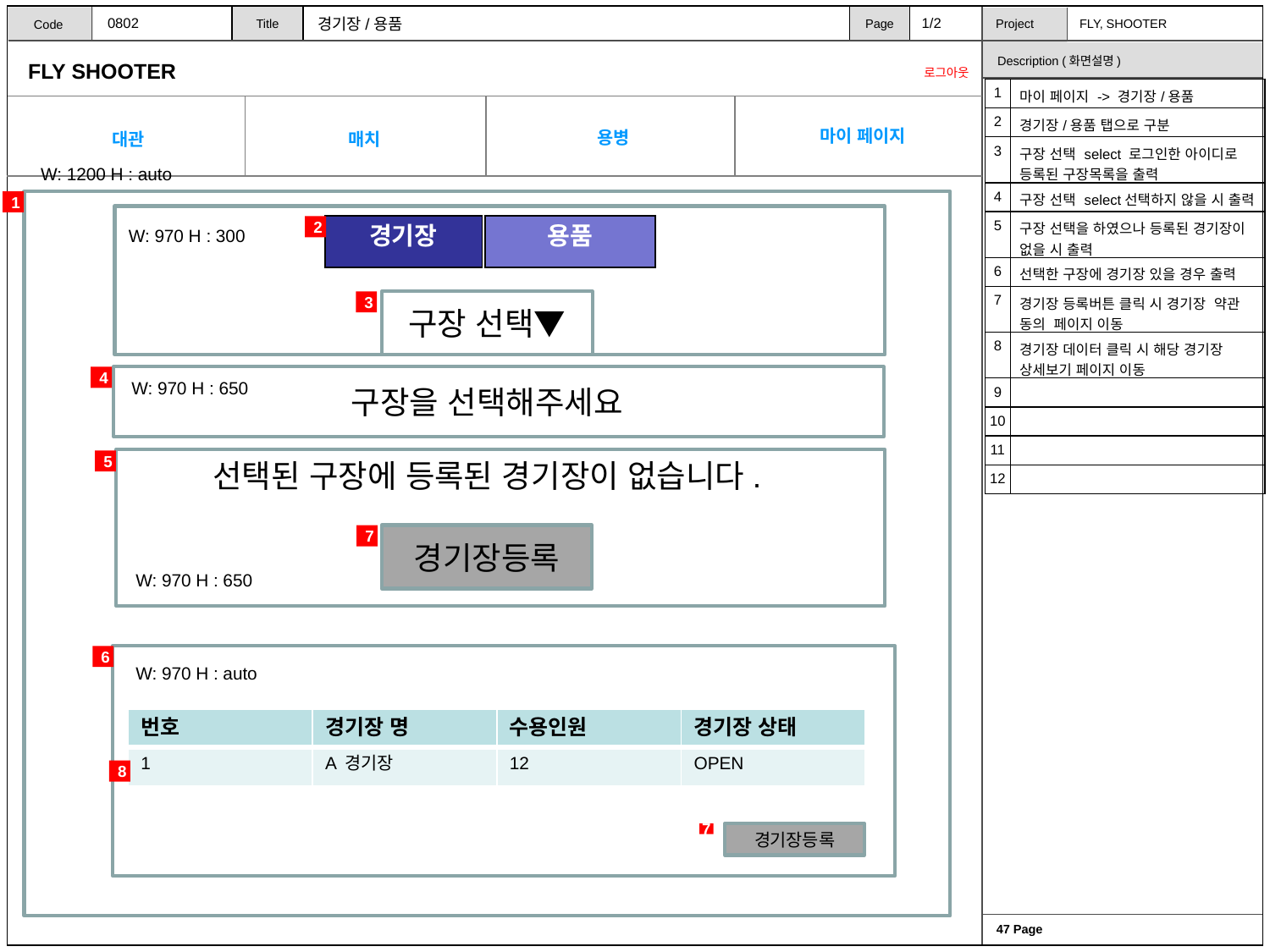

0802
1/2
경기장/용품
| 1 | 마이 페이지 -> 경기장/용품 |
| --- | --- |
| 2 | 경기장/용품 탭으로 구분 |
| 3 | 구장 선택 select 로그인한 아이디로 등록된 구장목록을 출력 |
| 4 | 구장 선택 select선택하지 않을 시 출력 |
| 5 | 구장 선택을 하였으나 등록된 경기장이 없을 시 출력 |
| 6 | 선택한 구장에 경기장 있을 경우 출력 |
| 7 | 경기장 등록버튼 클릭 시 경기장 약관 동의 페이지 이동 |
| 8 | 경기장 데이터 클릭 시 해당 경기장 상세보기 페이지 이동 |
| 9 |  |
| 10 |  |
| 11 |  |
| 12 |  |
W: 1200 H : auto
1

2
| 경기장 |
| --- |
| 용품 |
| --- |
W: 970 H : 300
3
구장 선택▼
4

W: 970 H : 650
구장을 선택해주세요

선택된 구장에 등록된 경기장이 없습니다.
5
7
경기장등록
W: 970 H : 650
6

W: 970 H : auto
| 번호 | 경기장 명 | 수용인원 | 경기장 상태 |
| --- | --- | --- | --- |
| 1 | A 경기장 | 12 | OPEN |
8
7
경기장등록